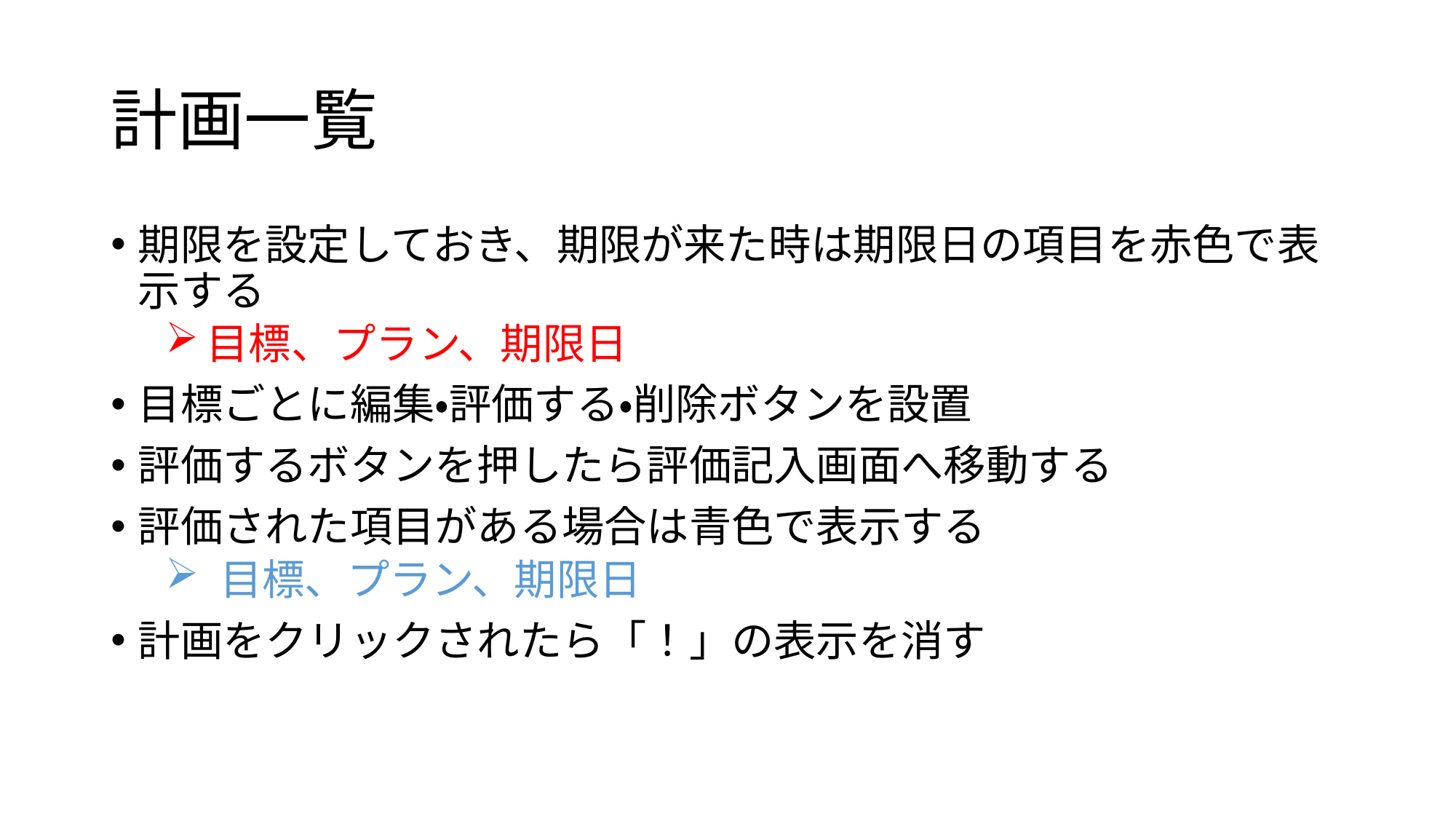

# 計画一覧
期限を設定しておき、期限が来た時は期限日の項目を赤色で表示する
目標、プラン、期限日
目標ごとに編集・評価する・削除ボタンを設置
評価するボタンを押したら評価記入画面へ移動する
評価された項目がある場合は青色で表示する
目標、プラン、期限日
計画をクリックされたら「！」の表示を消す